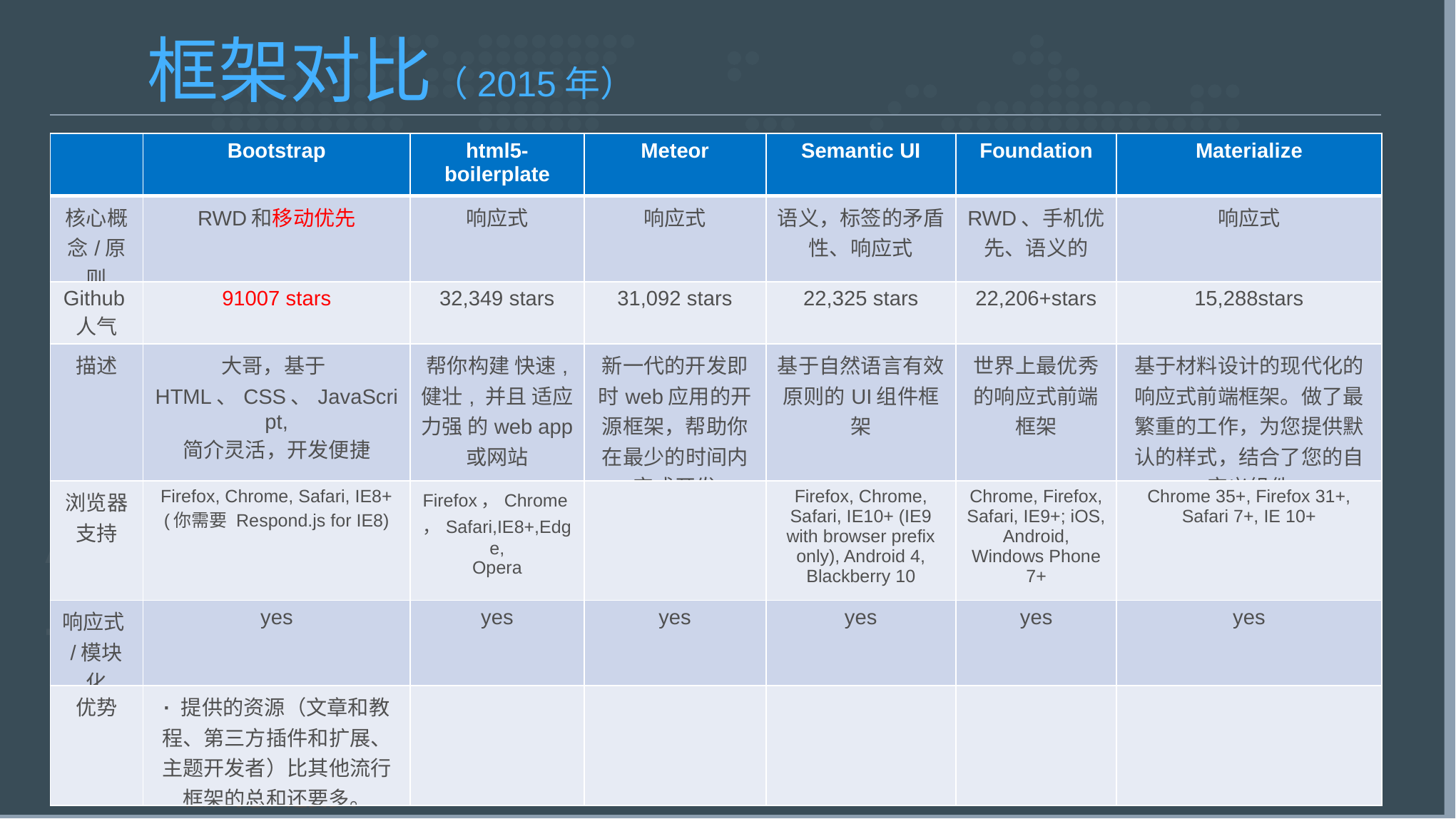

框架对比（2015年）

|  | Bootstrap | html5-boilerplate | Meteor | Semantic UI | Foundation | Materialize |
| --- | --- | --- | --- | --- | --- | --- |
| 核心概念/原则 | RWD和移动优先 | 响应式 | 响应式 | 语义，标签的矛盾性、响应式 | RWD、手机优先、语义的 | 响应式 |
| Github人气 | 91007 stars | 32,349 stars | 31,092 stars | 22,325 stars | 22,206+stars | 15,288stars |
| 描述 | 大哥，基于HTML、CSS、JavaScript, 简介灵活，开发便捷 | 帮你构建 快速, 健壮, 并且 适应力强 的web app或网站 | 新一代的开发即时web应用的开源框架，帮助你在最少的时间内完成开发 | 基于自然语言有效原则的UI组件框架 | 世界上最优秀的响应式前端框架 | 基于材料设计的现代化的响应式前端框架。做了最繁重的工作，为您提供默认的样式，结合了您的自定义组件 |
| 浏览器支持 | Firefox, Chrome, Safari, IE8+ (你需要 Respond.js for IE8) | Firefox，Chrome，Safari,IE8+,Edge, Opera |  | Firefox, Chrome, Safari, IE10+ (IE9 with browser prefix only), Android 4, Blackberry 10 | Chrome, Firefox, Safari, IE9+; iOS, Android, Windows Phone 7+ | Chrome 35+, Firefox 31+, Safari 7+, IE 10+ |
| 响应式/模块化 | yes | yes | yes | yes | yes | yes |
| 优势 | · 提供的资源（文章和教程、第三方插件和扩展、主题开发者）比其他流行框架的总和还要多。 |  |  |  |  |  |

Azure footprint